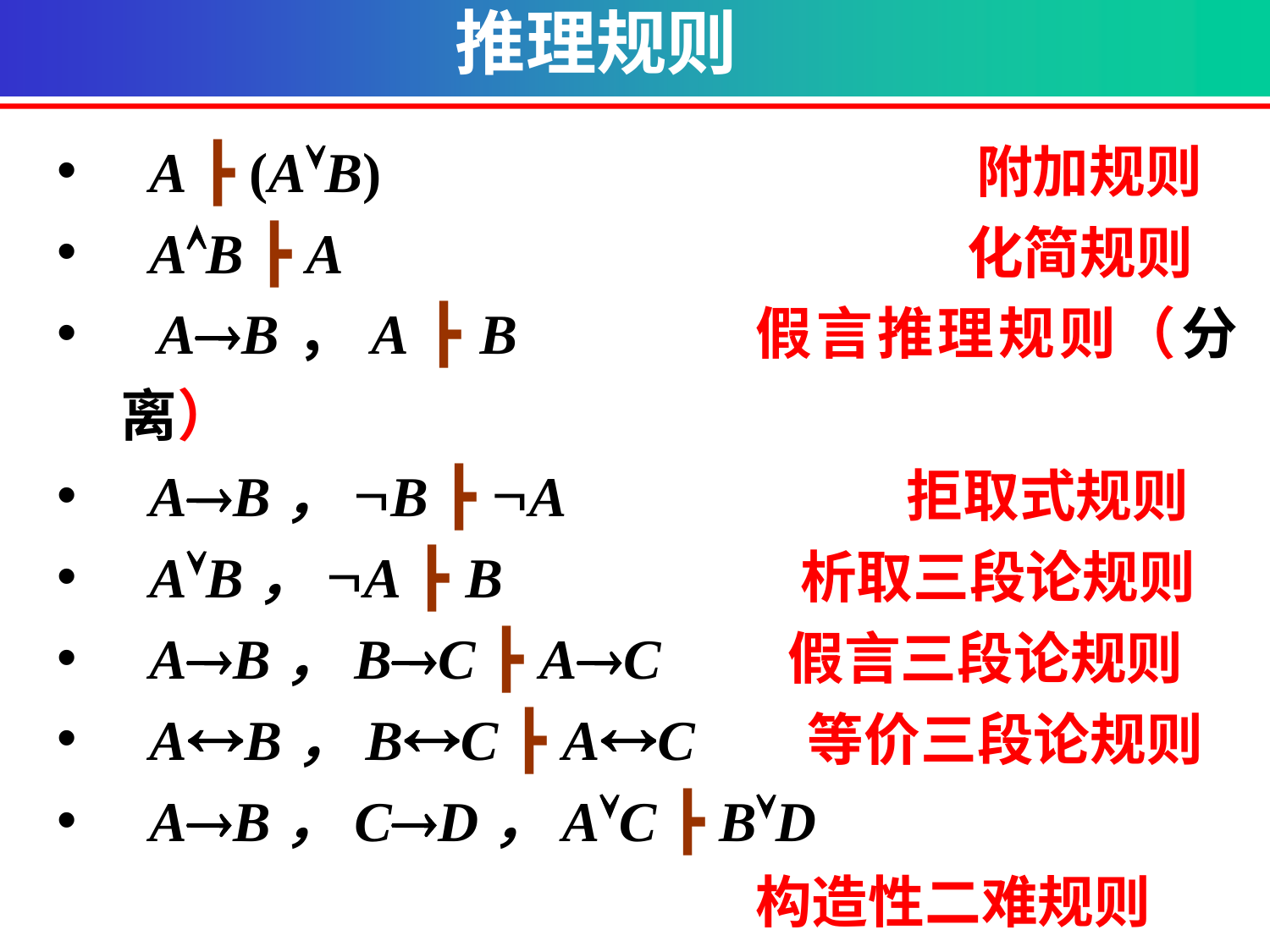

推理规则
  A ┣ (A∨B)                                         附加规则
  A∧B ┣ A                                           化简规则
  A→B，A ┣ B            假言推理规则（分离）
  A→B，¬B ┣ ¬A                       拒取式规则
  A∨B，¬A ┣ B                    析取三段论规则
  A→B，B→C ┣ A→C        假言三段论规则
  A↔B，B↔C ┣ A↔C       等价三段论规则
  A→B，C→D，A∨C ┣ B∨D
                                                     构造性二难规则